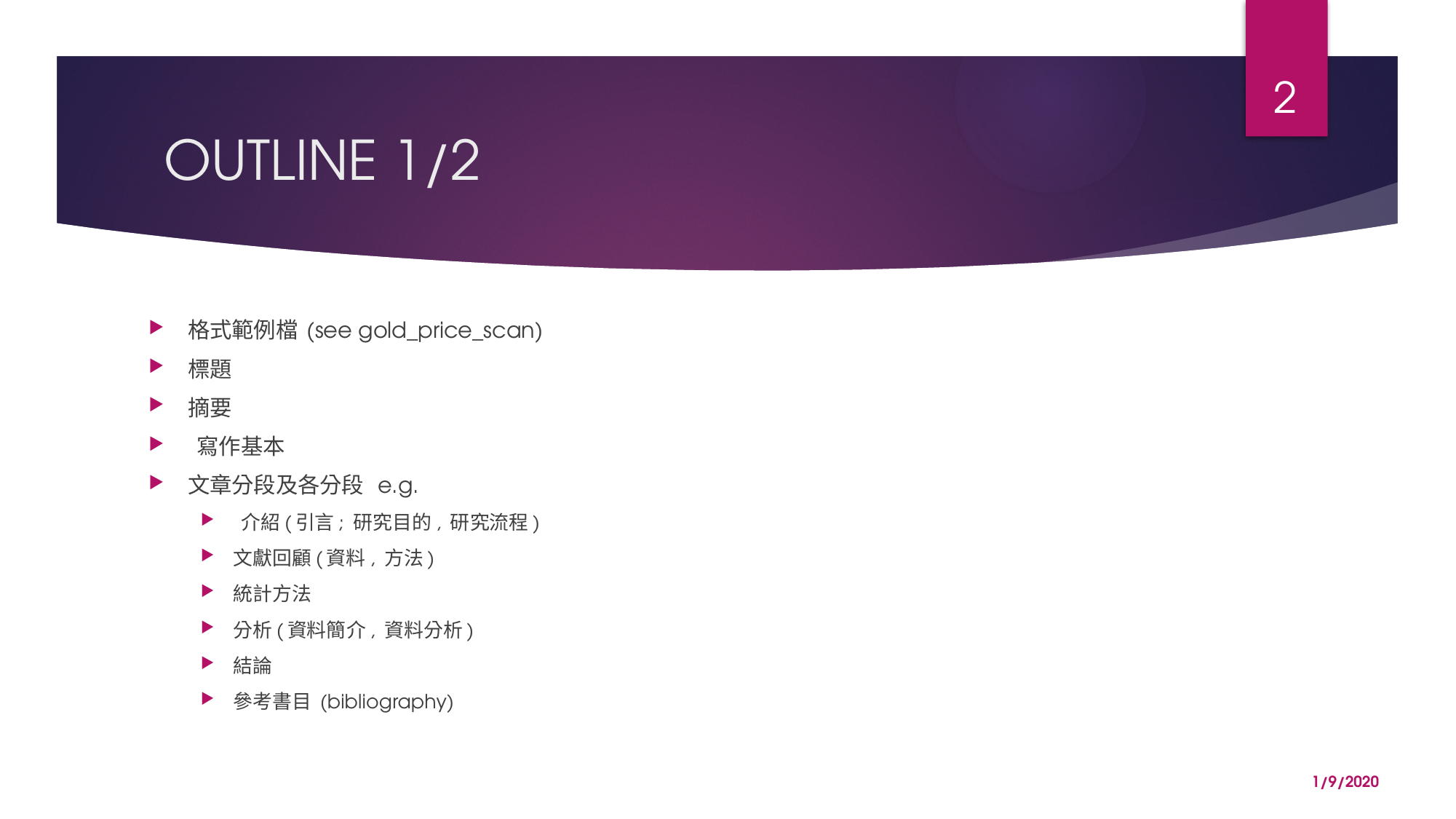

2
# OUTLINE 1/2
格式範例檔 (see gold_price_scan)
標題
摘要
 寫作基本
文章分段及各分段  e.g.
 介紹(引言; 研究目的, 研究流程)
文獻回顧(資料, 方法)
統計方法
分析(資料簡介, 資料分析)
結論
參考書目 (bibliography)
1/9/2020